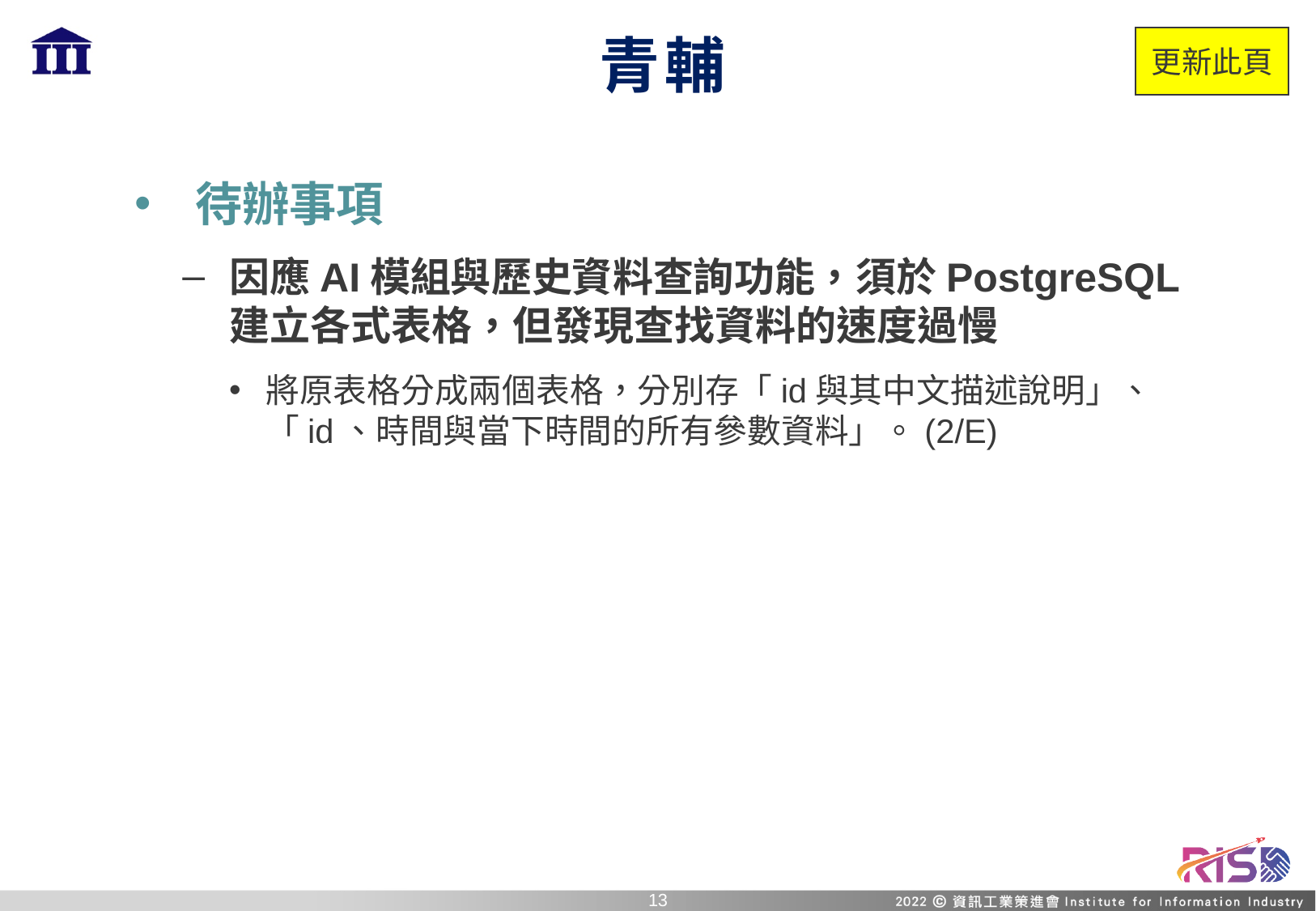

# 青輔
更新此頁
待辦事項
因應AI模組與歷史資料查詢功能，須於PostgreSQL建立各式表格，但發現查找資料的速度過慢
將原表格分成兩個表格，分別存「id與其中文描述說明」、 「id、時間與當下時間的所有參數資料」。(2/E)
13